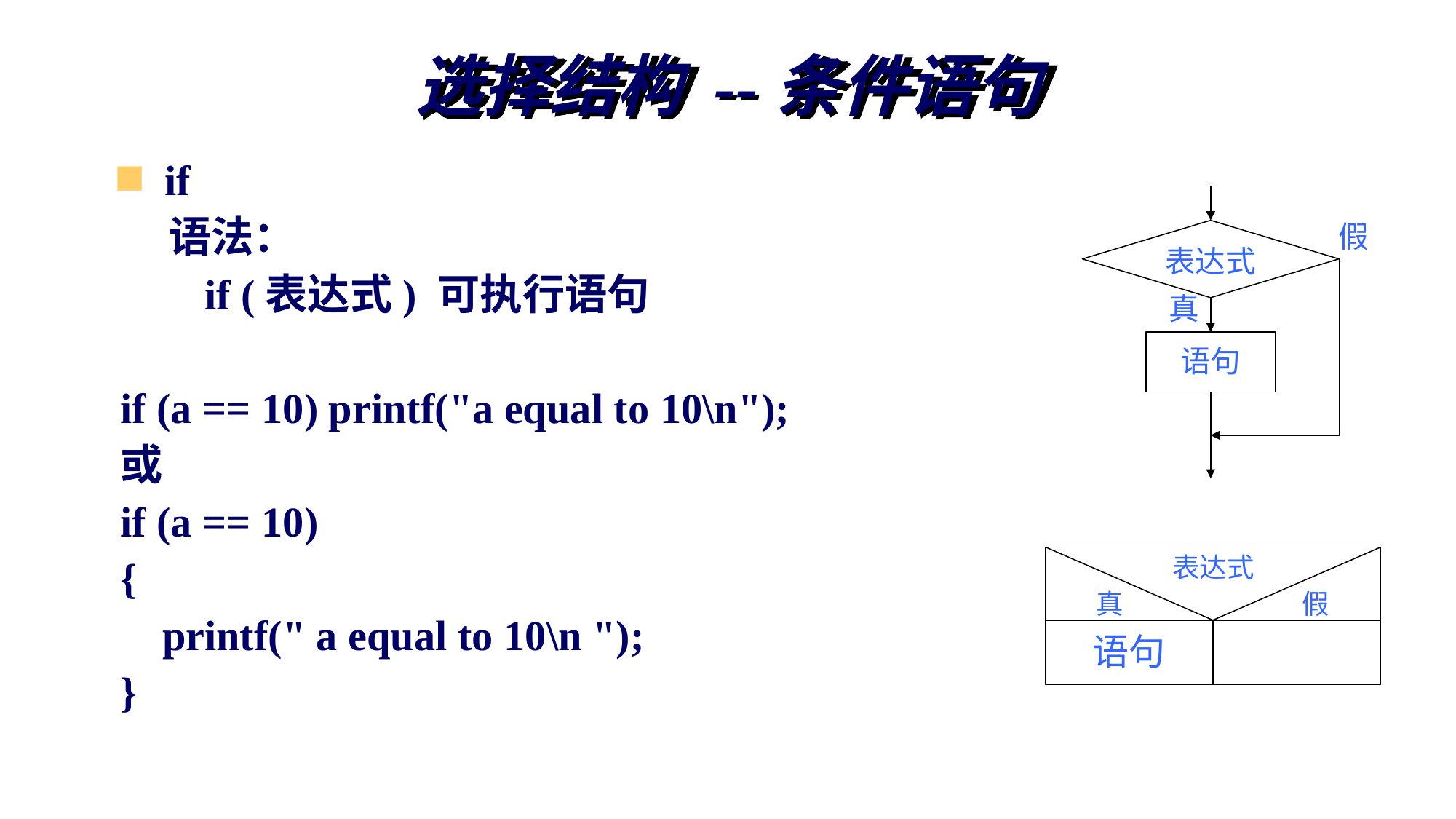

# 选择结构 --条件语句
if
    语法：
        if (表达式) 可执行语句

if (a == 10) printf("a equal to 10\n");
或
if (a == 10)
{
    printf(" a equal to 10\n ");
}
假
表达式
真
语句
表达式
真                             假
语句